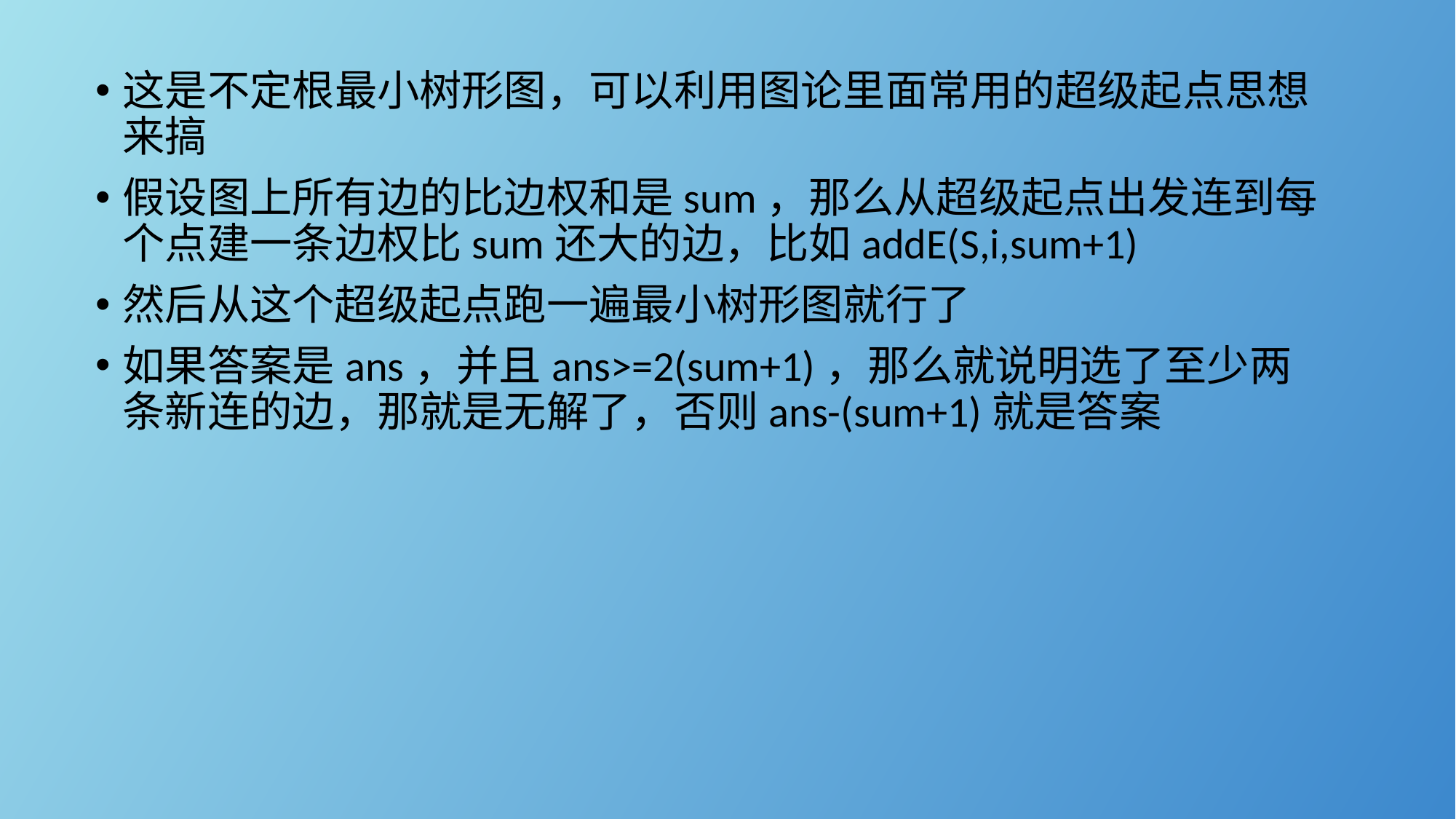

这是不定根最小树形图，可以利用图论里面常用的超级起点思想来搞
假设图上所有边的比边权和是sum，那么从超级起点出发连到每个点建一条边权比sum还大的边，比如addE(S,i,sum+1)
然后从这个超级起点跑一遍最小树形图就行了
如果答案是ans，并且ans>=2(sum+1)，那么就说明选了至少两条新连的边，那就是无解了，否则ans-(sum+1)就是答案